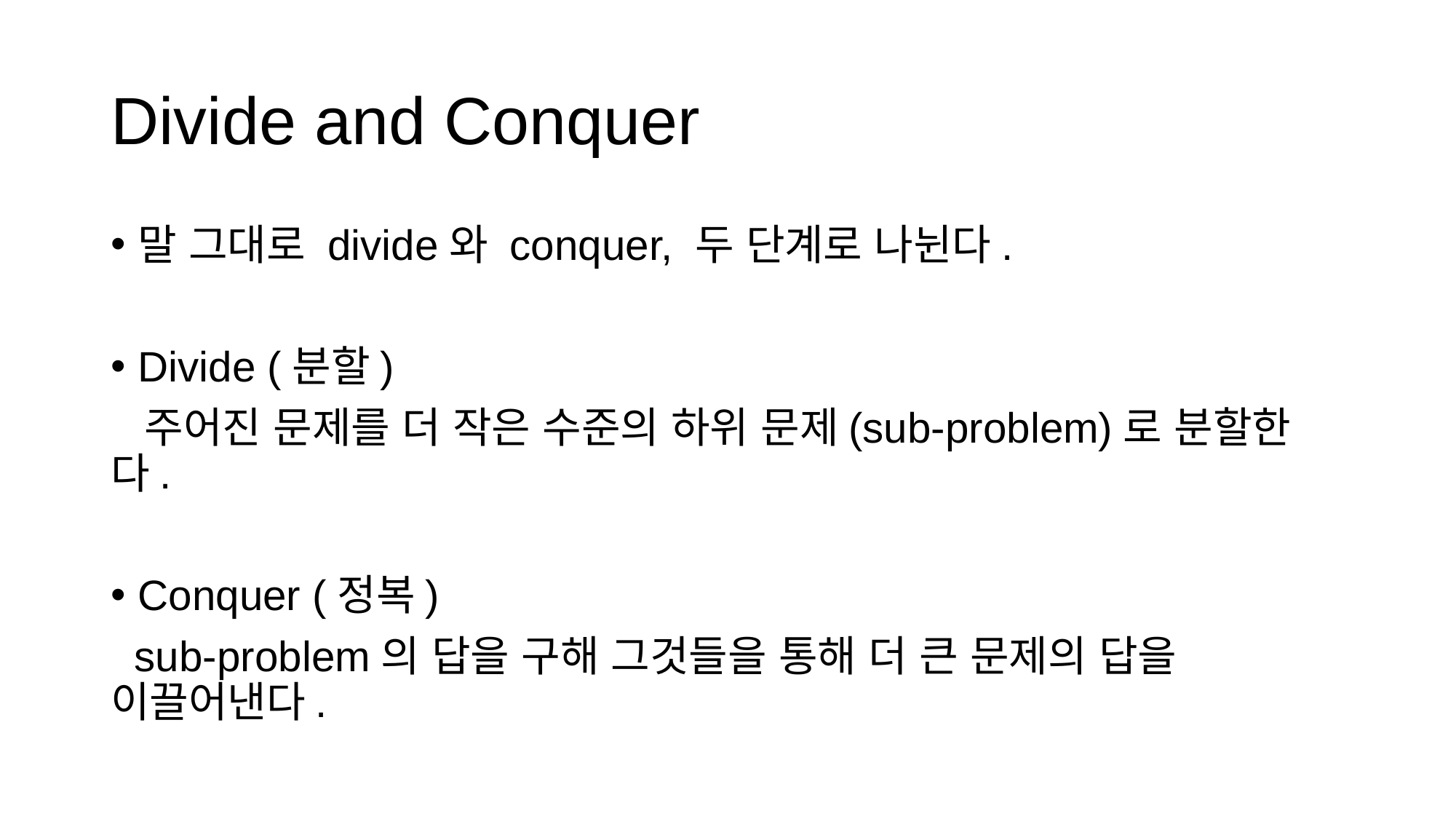

Divide and Conquer
말 그대로 divide와 conquer, 두 단계로 나뉜다.

Divide (분할)
  주어진 문제를 더 작은 수준의 하위 문제(sub-problem)로 분할한다.

Conquer (정복)
  sub-problem의 답을 구해 그것들을 통해 더 큰 문제의 답을 이끌어낸다.